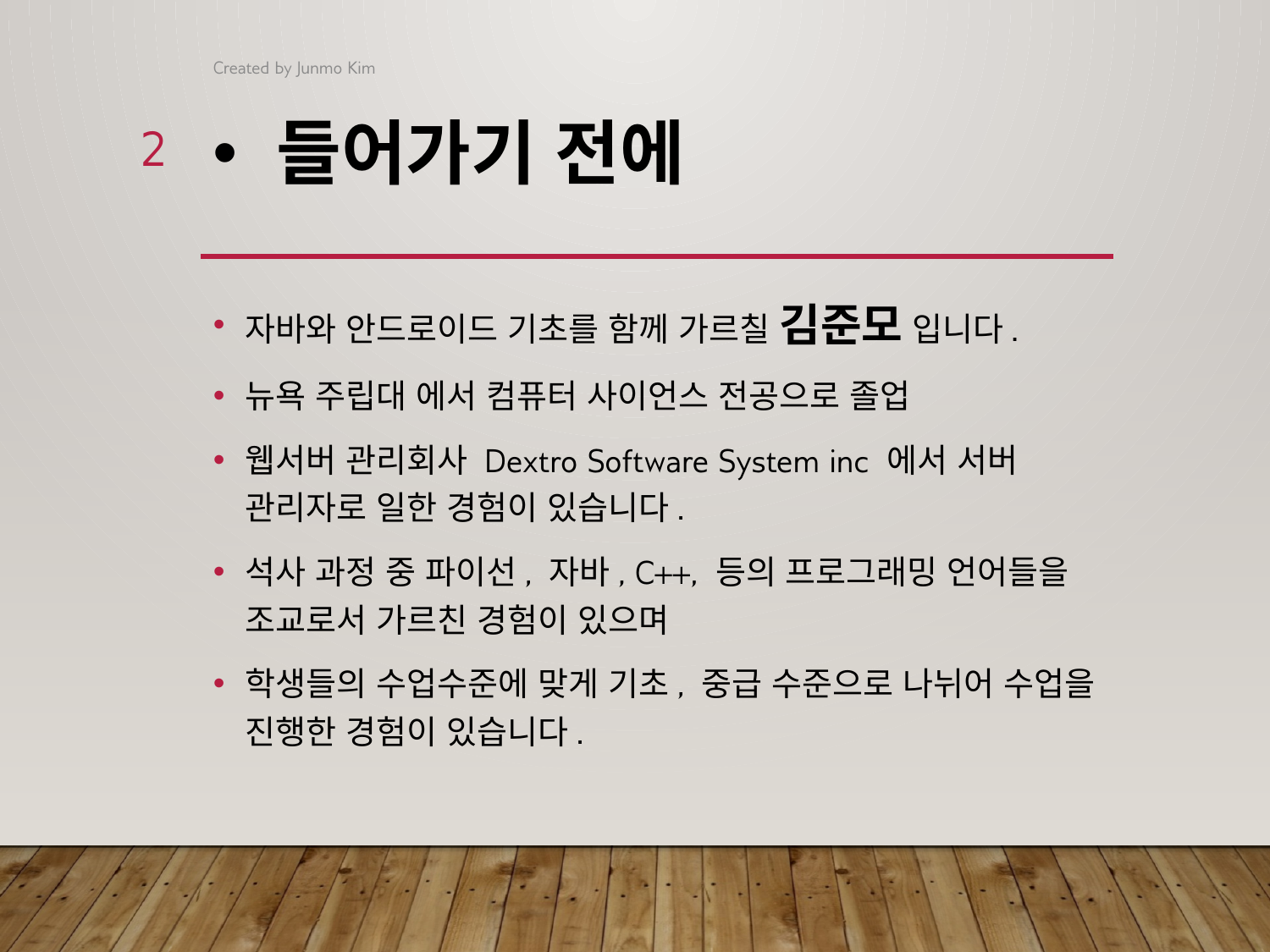

Created by Junmo Kim
2
# 들어가기 전에
자바와 안드로이드 기초를 함께 가르칠 김준모 입니다.
뉴욕 주립대 에서 컴퓨터 사이언스 전공으로 졸업
웹서버 관리회사 Dextro Software System inc 에서 서버 관리자로 일한 경험이 있습니다.
석사 과정 중 파이선, 자바, C++, 등의 프로그래밍 언어들을 조교로서 가르친 경험이 있으며
학생들의 수업수준에 맞게 기초, 중급 수준으로 나뉘어 수업을 진행한 경험이 있습니다.